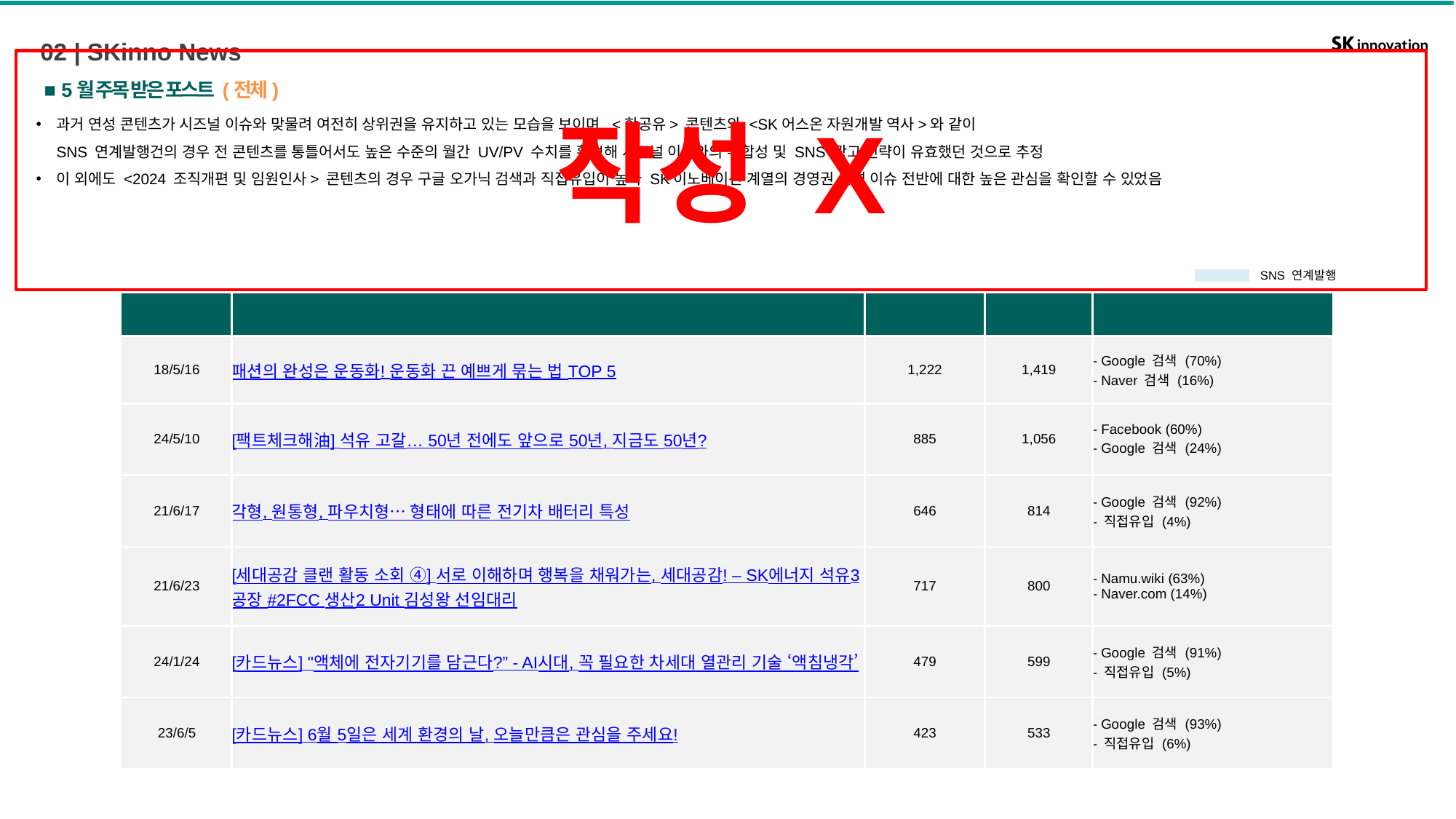

02 | SKinno News
작성 X
■ 5월 주목 받은 포스트 (전체)
과거 연성 콘텐츠가 시즈널 이슈와 맞물려 여전히 상위권을 유지하고 있는 모습을 보이며, <항공유> 콘텐츠와 <SK어스온 자원개발 역사>와 같이
SNS 연계발행건의 경우 전 콘텐츠를 통틀어서도 높은 수준의 월간 UV/PV 수치를 확보해 시즈널 이슈와의 부합성 및 SNS 광고 전략이 유효했던 것으로 추정
이 외에도 <2024 조직개편 및 임원인사> 콘텐츠의 경우 구글 오가닉 검색과 직접유입이 높아 SK이노베이션 계열의 경영권 관련 이슈 전반에 대한 높은 관심을 확인할 수 있었음
SNS 연계발행

| 발행일 | 포스트명 | 월간 UV | 월간 PV | 유입 경로 |
| --- | --- | --- | --- | --- |
| 18/5/16 | 패션의 완성은 운동화! 운동화 끈 예쁘게 묶는 법 TOP 5 | 1,222 | 1,419 | - Google 검색 (70%) - Naver 검색 (16%) |
| 24/5/10 | [팩트체크해油] 석유 고갈… 50년 전에도 앞으로 50년, 지금도 50년? | 885 | 1,056 | - Facebook (60%) - Google 검색 (24%) |
| 21/6/17 | 각형, 원통형, 파우치형… 형태에 따른 전기차 배터리 특성 | 646 | 814 | - Google 검색 (92%) - 직접유입 (4%) |
| 21/6/23 | [세대공감 클랜 활동 소회 ④] 서로 이해하며 행복을 채워가는, 세대공감! – SK에너지 석유3공장 #2FCC 생산2 Unit 김성왕 선임대리 | 717 | 800 | - Namu.wiki (63%) - Naver.com (14%) |
| 24/1/24 | [카드뉴스] "액체에 전자기기를 담근다?” - AI시대, 꼭 필요한 차세대 열관리 기술 ‘액침냉각’ | 479 | 599 | - Google 검색 (91%) - 직접유입 (5%) |
| 23/6/5 | [카드뉴스] 6월 5일은 세계 환경의 날, 오늘만큼은 관심을 주세요! | 423 | 533 | - Google 검색 (93%) - 직접유입 (6%) |